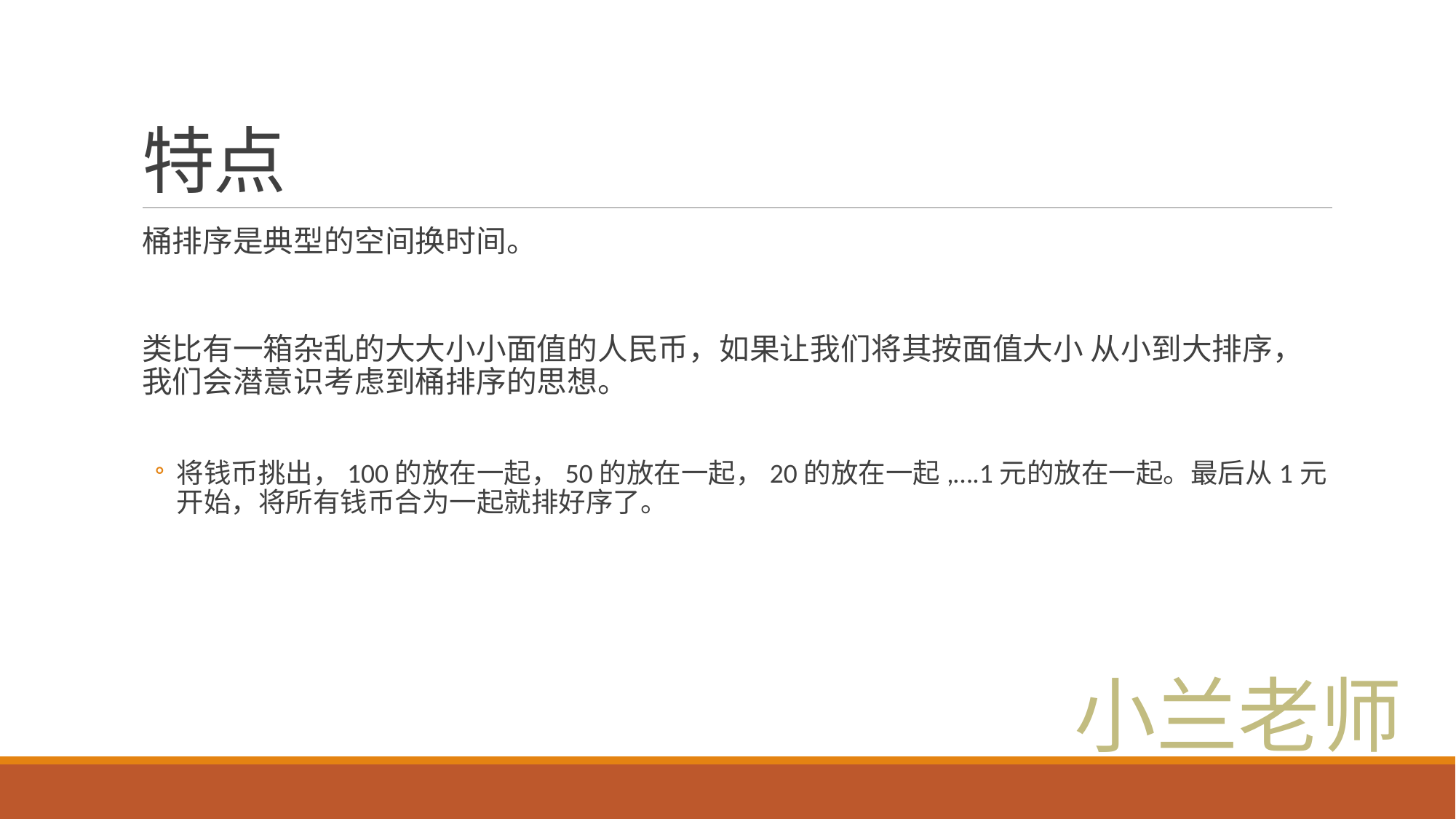

# 特点
桶排序是典型的空间换时间。

类比有一箱杂乱的大大小小面值的人民币，如果让我们将其按面值大小 从小到大排序，我们会潜意识考虑到桶排序的思想。

将钱币挑出，100的放在一起，50的放在一起，20的放在一起,….1元的放在一起。最后从1元开始，将所有钱币合为一起就排好序了。